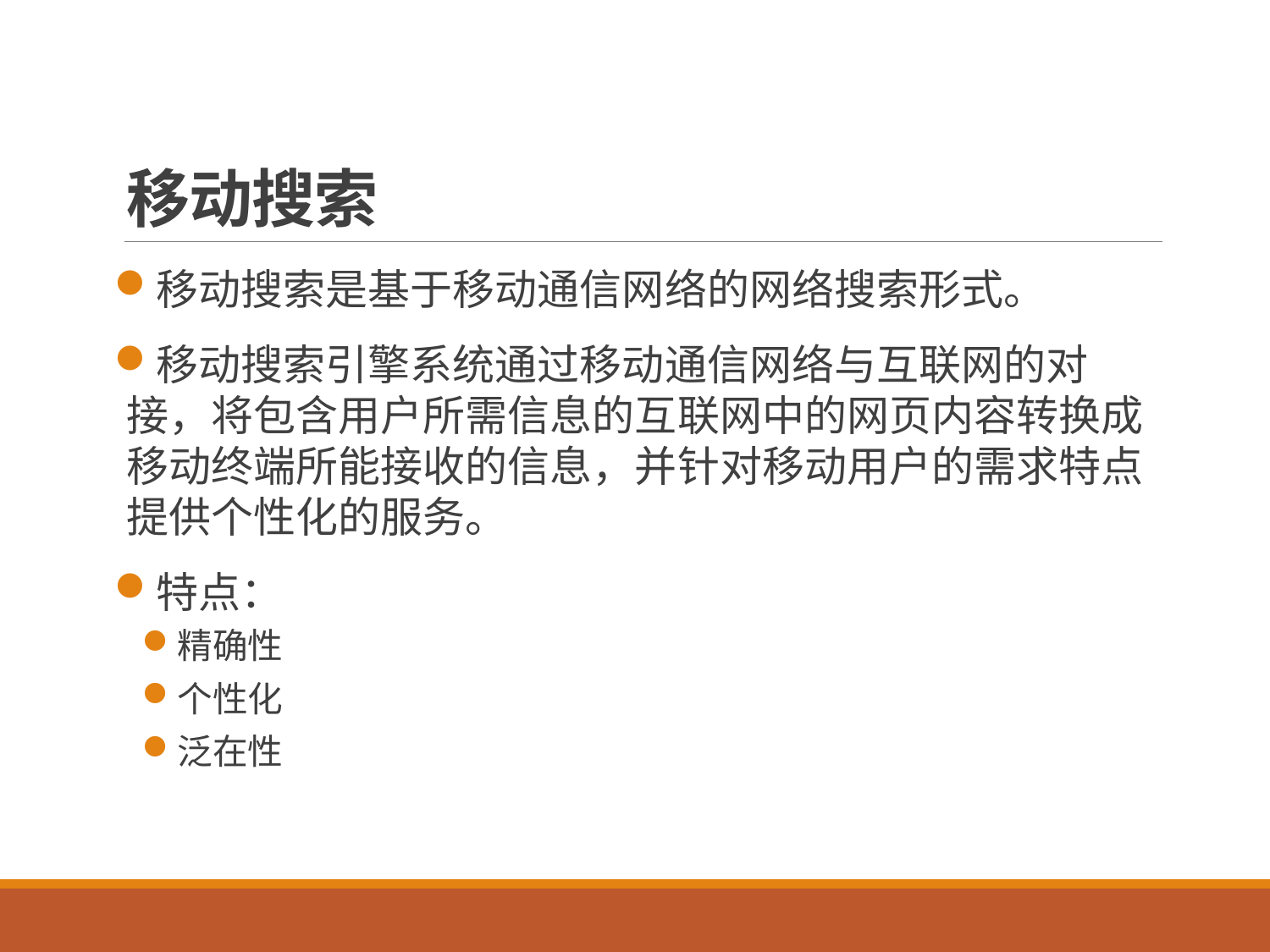

# 移动搜索
移动搜索是基于移动通信网络的网络搜索形式。
移动搜索引擎系统通过移动通信网络与互联网的对接，将包含用户所需信息的互联网中的网页内容转换成移动终端所能接收的信息，并针对移动用户的需求特点提供个性化的服务。
特点：
精确性
个性化
泛在性